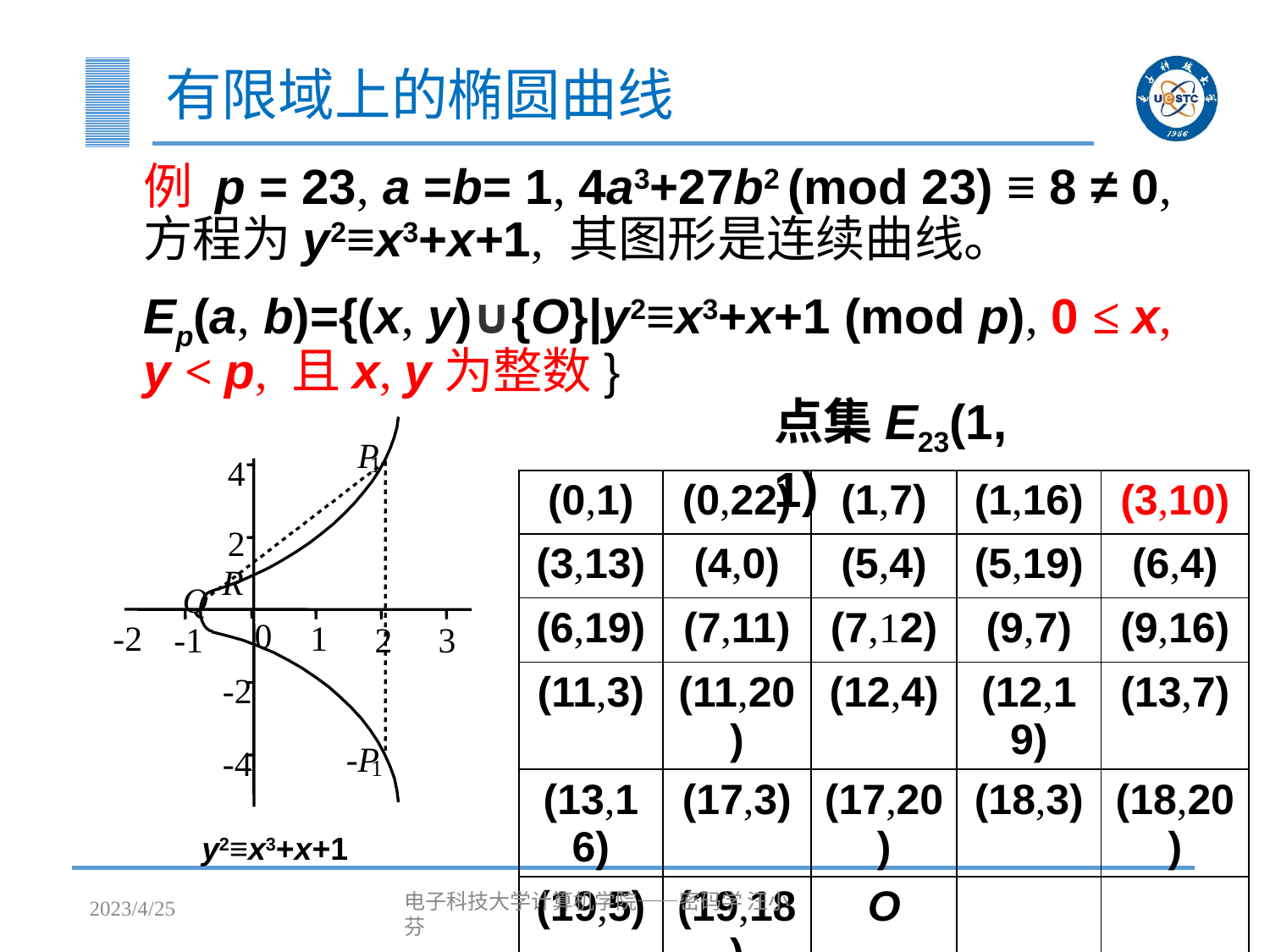

# 有限域上的椭圆曲线
例 p = 23, a =b= 1, 4a3+27b2 (mod 23) ≡ 8 ≠ 0, 方程为y2≡x3+x+1, 其图形是连续曲线。
Ep(a, b)={(x, y)∪{O}|y2≡x3+x+1 (mod p), 0 ≤ x, y < p, 且x, y为整数}

点集E23(1, 1)

  P

1
4

2

      R

Q

0
-2
1
-1
2
3

-2

-P
-4

1

y2≡x3+x+1
| (0,1) | (0,22) | (1,7) | (1,16) | (3,10) |
| --- | --- | --- | --- | --- |
| (3,13) | (4,0) | (5,4) | (5,19) | (6,4) |
| (6,19) | (7,11) | (7,12) | (9,7) | (9,16) |
| (11,3) | (11,20) | (12,4) | (12,19) | (13,7) |
| (13,16) | (17,3) | (17,20) | (18,3) | (18,20) |
| (19,5) | (19,18) | O |  |  |
2023/4/25
电子科技大学计算机学院——密码学 汪小芬